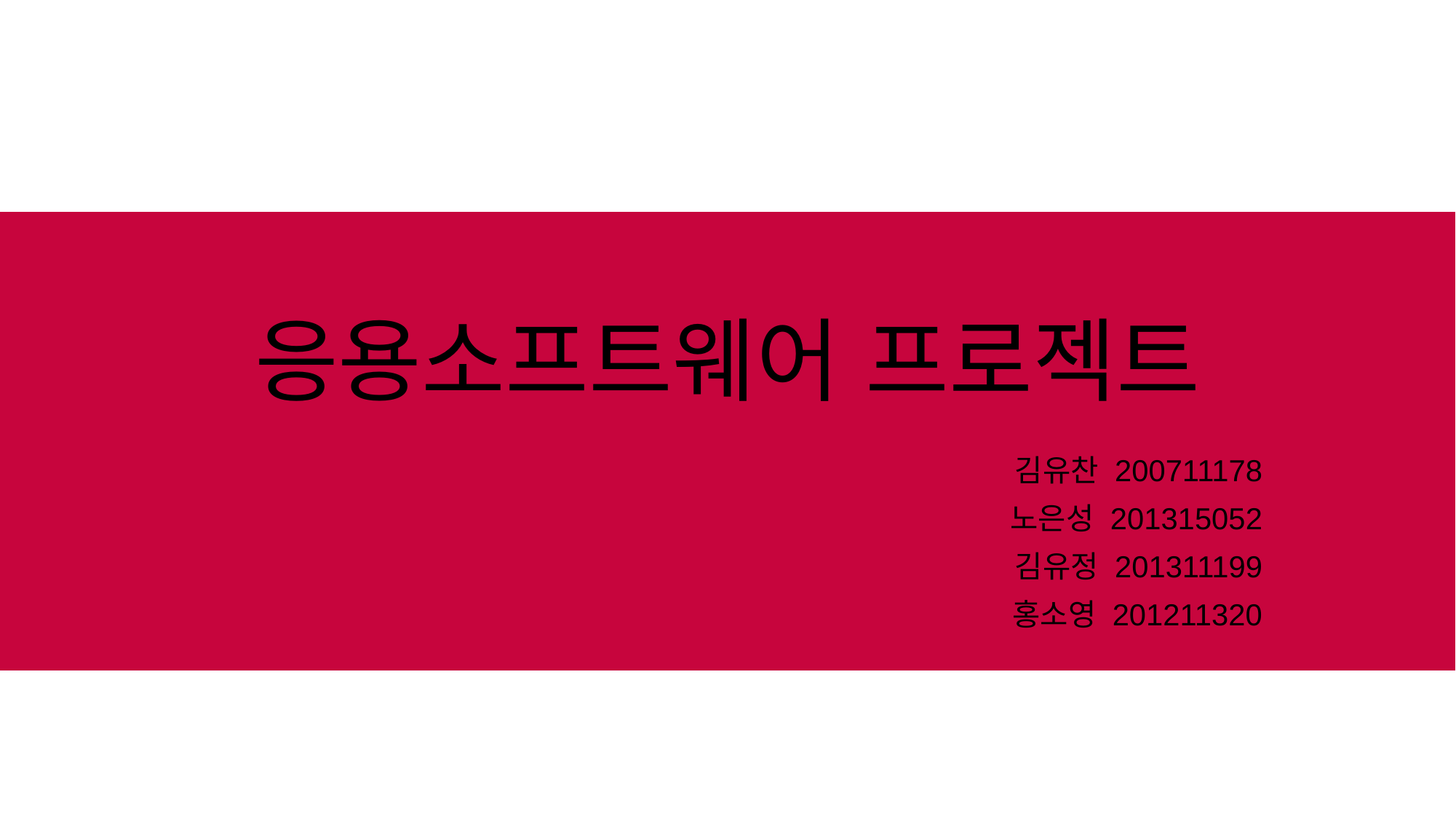

# 응용소프트웨어 프로젝트

김유찬 200711178
노은성 201315052
김유정 201311199
홍소영 201211320